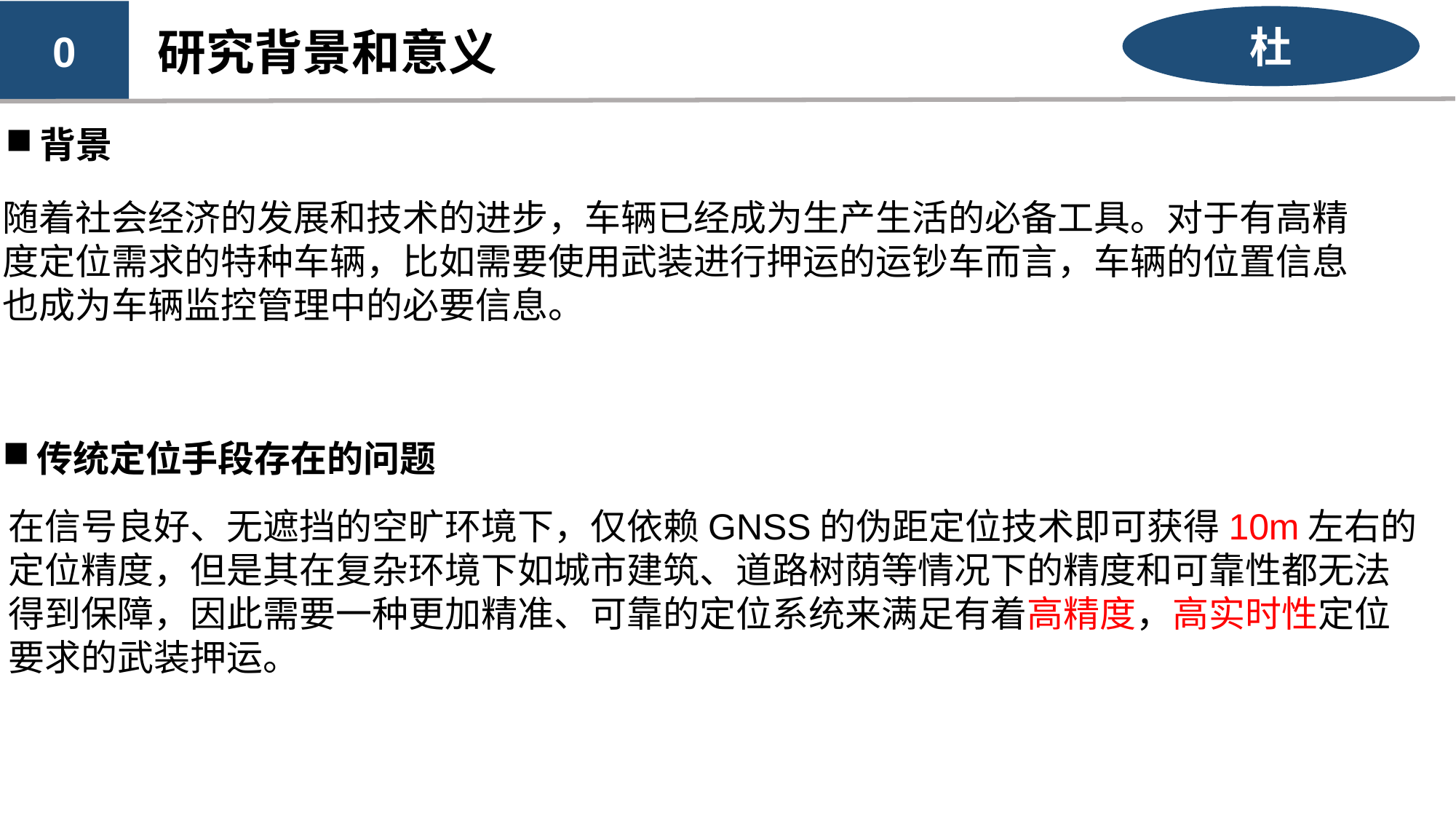

0

杜
研究背景和意义
背景
随着社会经济的发展和技术的进步，车辆已经成为生产生活的必备工具。对于有高精度定位需求的特种车辆，比如需要使用武装进行押运的运钞车而言，车辆的位置信息也成为车辆监控管理中的必要信息。
传统定位手段存在的问题
在信号良好、无遮挡的空旷环境下，仅依赖GNSS的伪距定位技术即可获得10m左右的定位精度，但是其在复杂环境下如城市建筑、道路树荫等情况下的精度和可靠性都无法得到保障，因此需要一种更加精准、可靠的定位系统来满足有着高精度，高实时性定位要求的武装押运。
技术基础